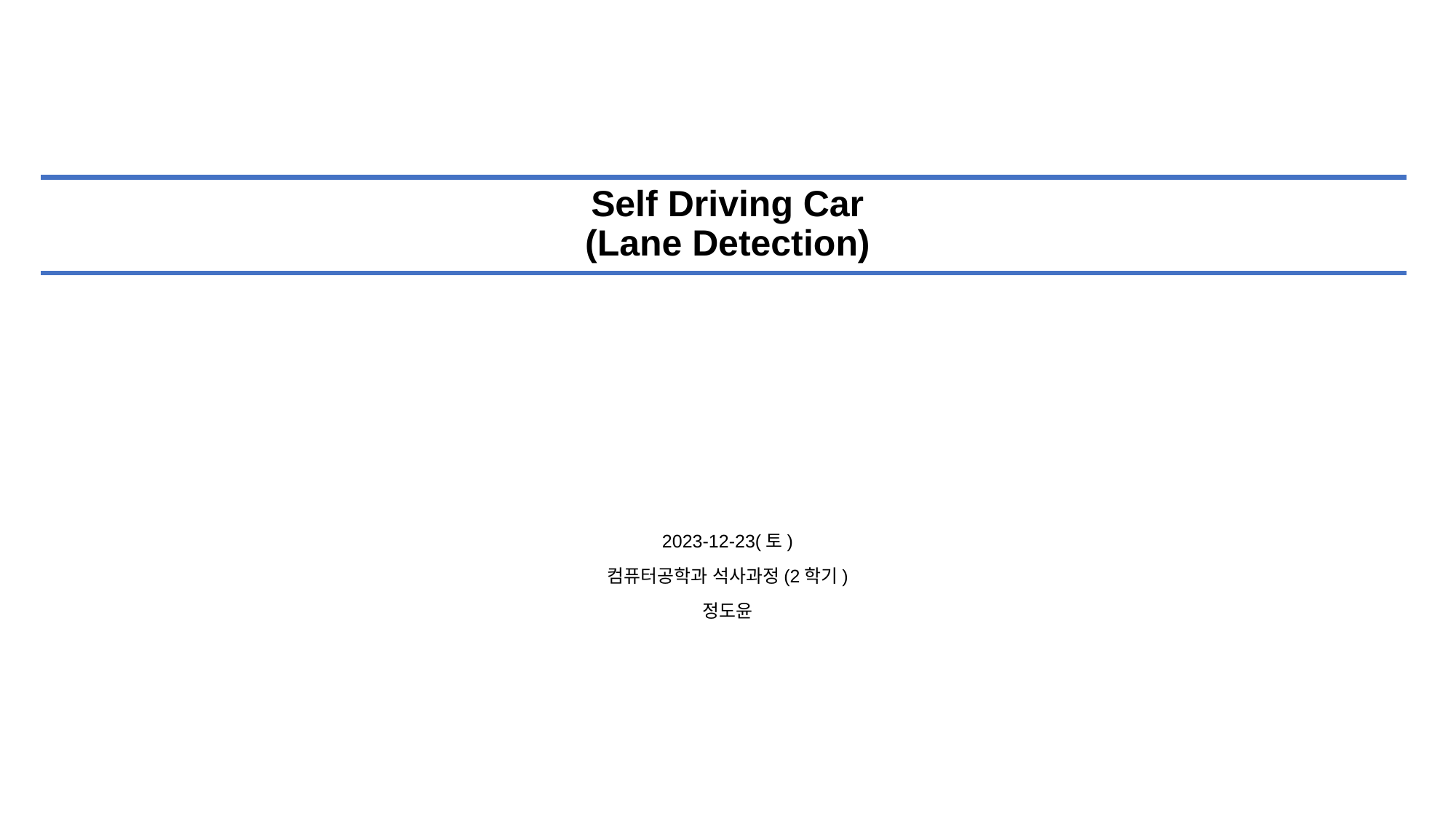

# Self Driving Car (Lane Detection)
2023-12-23(토)
컴퓨터공학과 석사과정(2학기)
정도윤